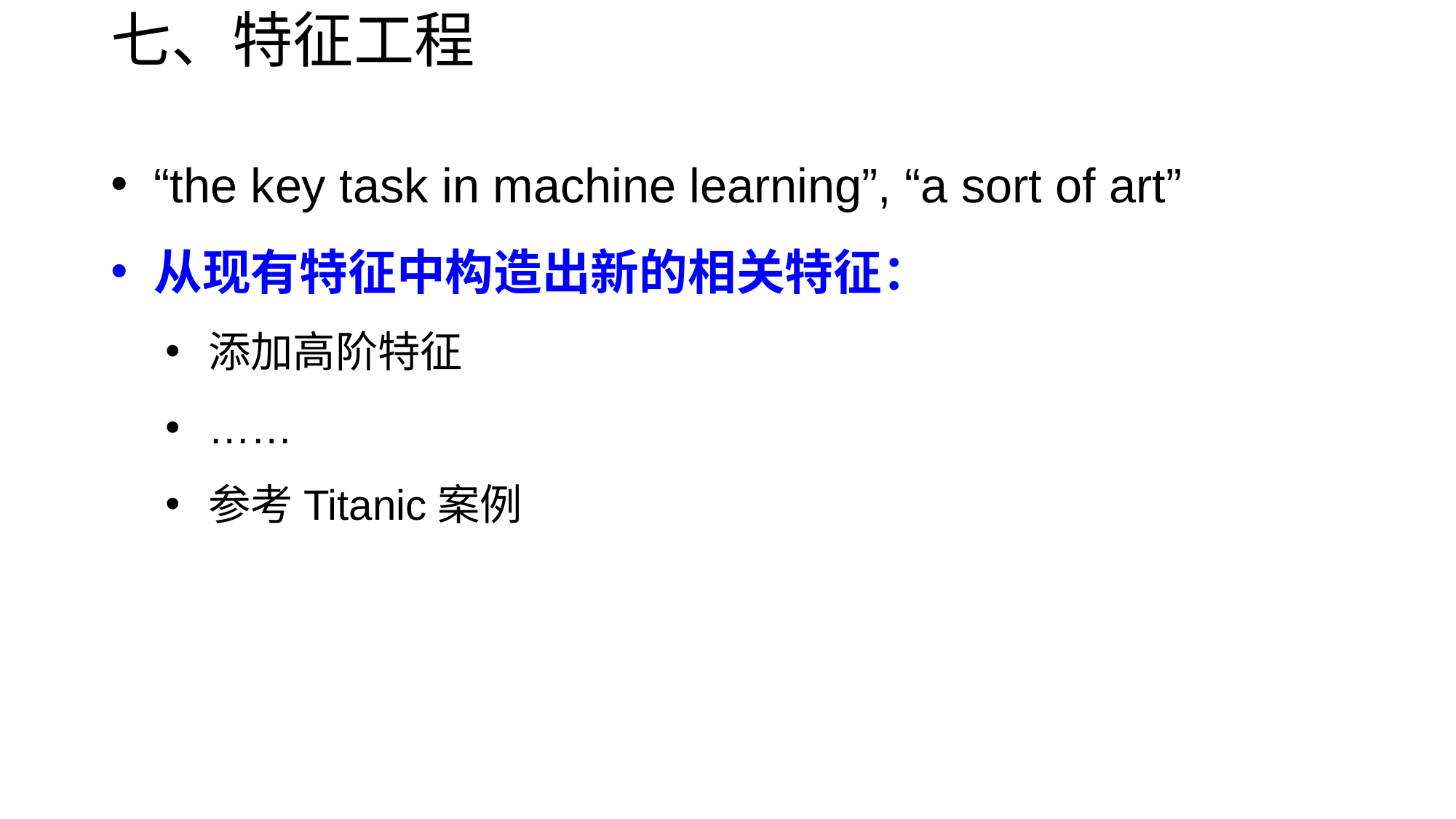

# 七、特征工程
“the key task in machine learning”, “a sort of art”
从现有特征中构造出新的相关特征：
添加高阶特征
……
参考Titanic案例